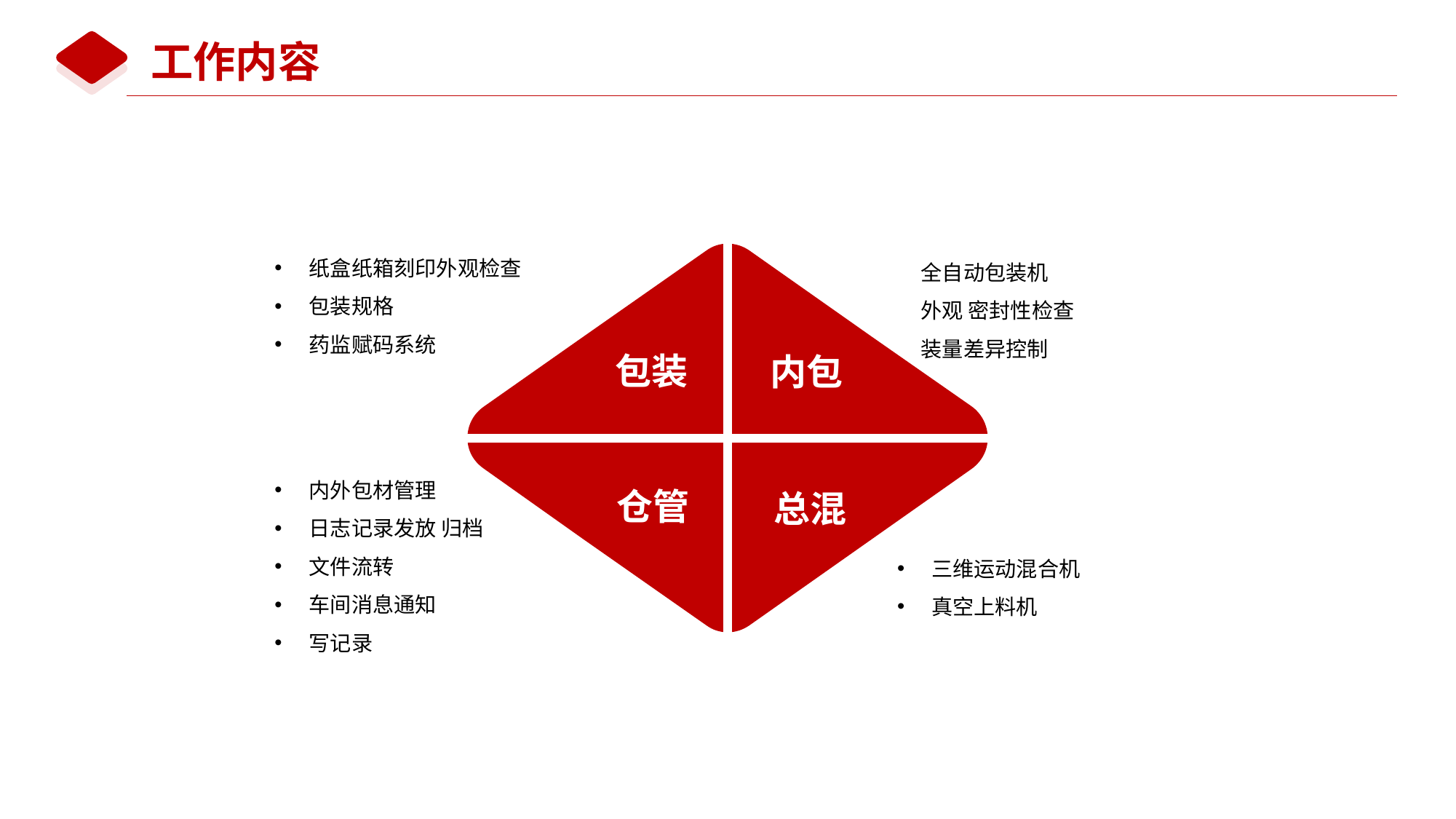

工作内容

纸盒纸箱刻印外观检查
包装规格
药监赋码系统

全自动包装机
外观 密封性检查
装量差异控制
包装
内包
内外包材管理
日志记录发放 归档
文件流转
车间消息通知
写记录

仓管
总混
三维运动混合机
真空上料机